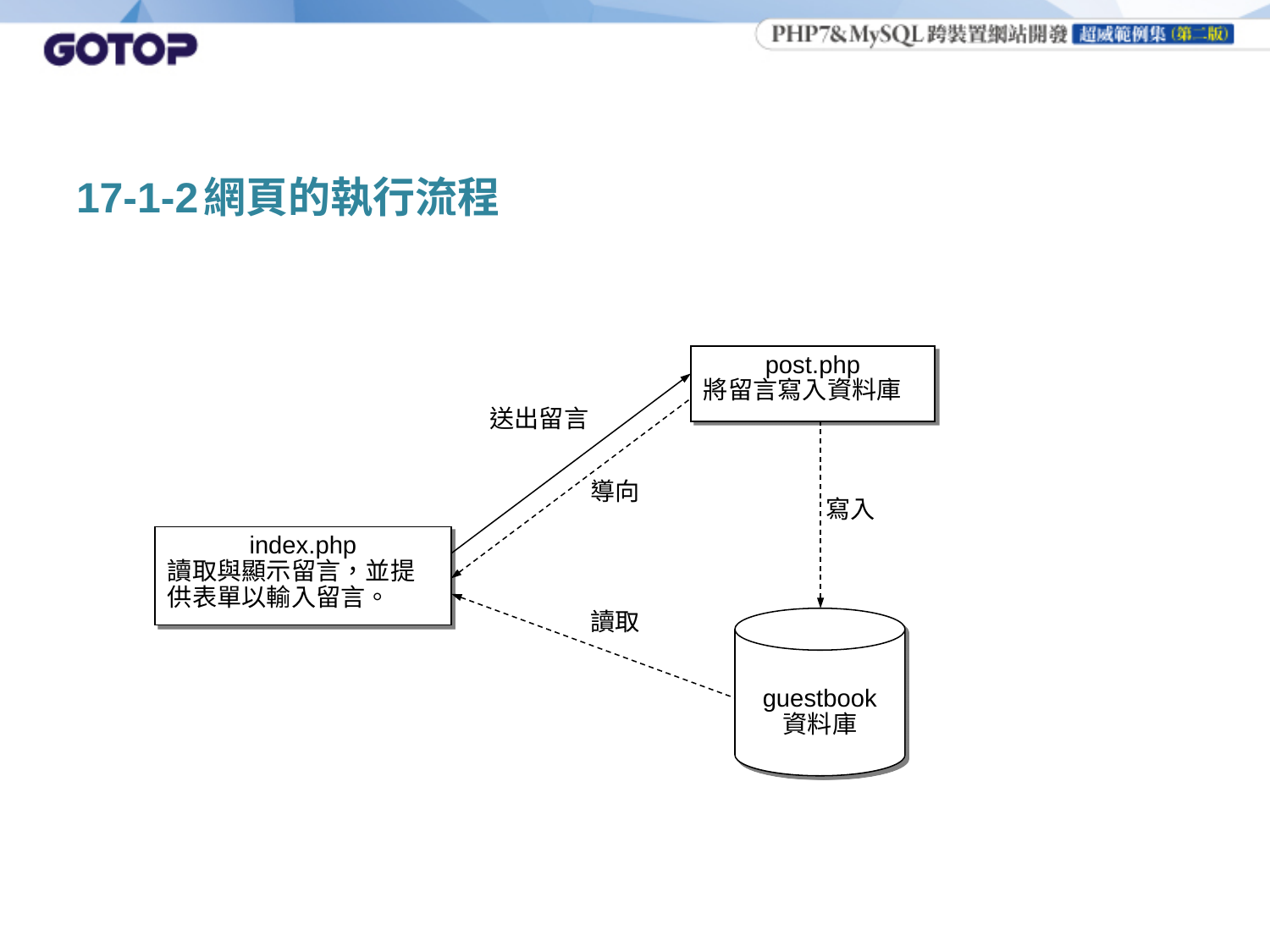

# 17-1-2	網頁的執行流程

post.php
將留言寫入資料庫
送出留言
導向
寫入
index.php
讀取與顯示留言，並提供表單以輸入留言。
讀取

guestbook
資料庫